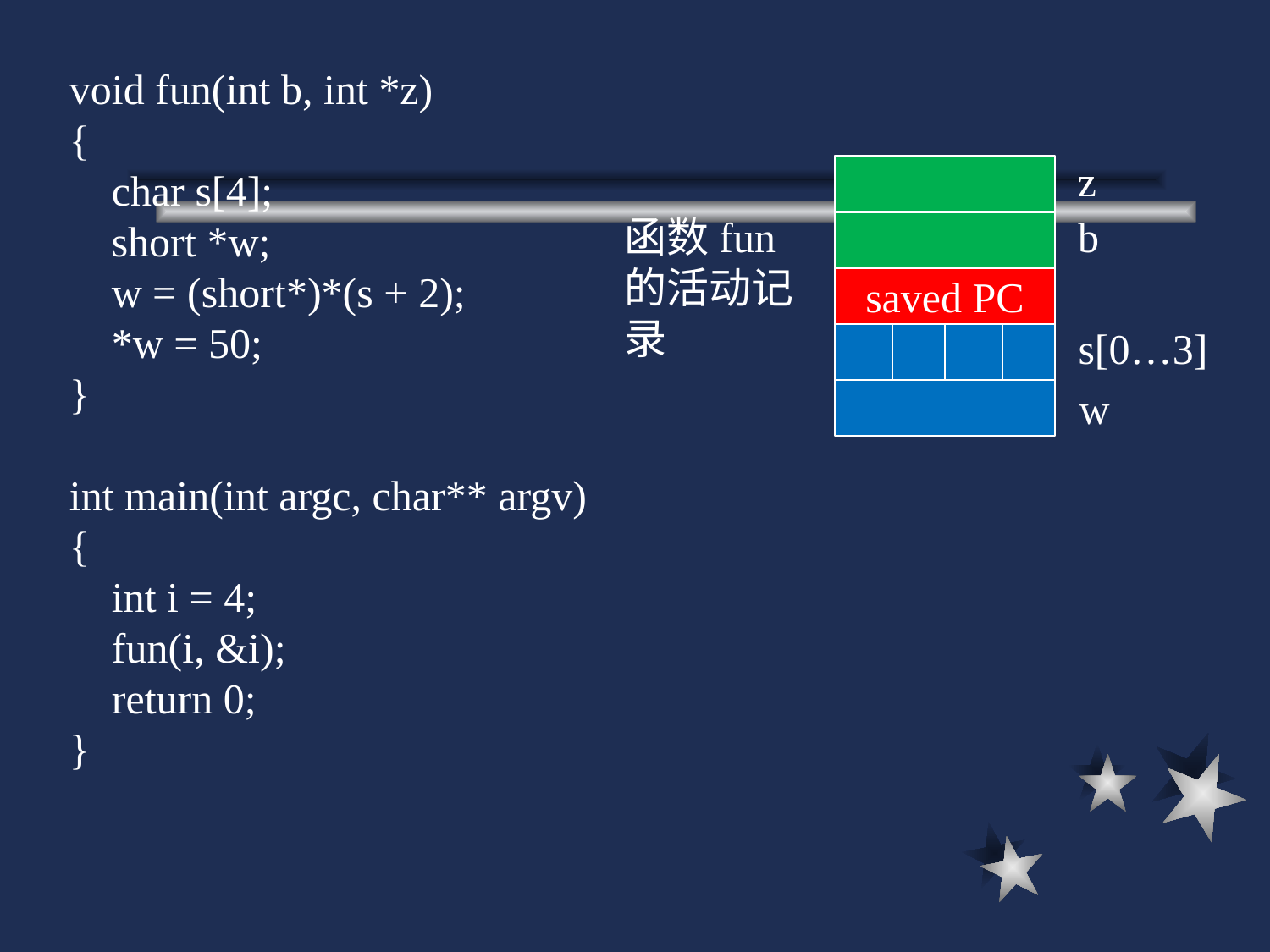

void fun(int b, int *z)
{
    char s[4];
    short *w;
    w = (short*)*(s + 2);
    *w = 50;
}

int main(int argc, char** argv)
{
    int i = 4;
    fun(i, &i);
    return 0;
}
z

函数fun的活动记录
b

saved PC
s[0…3]

w